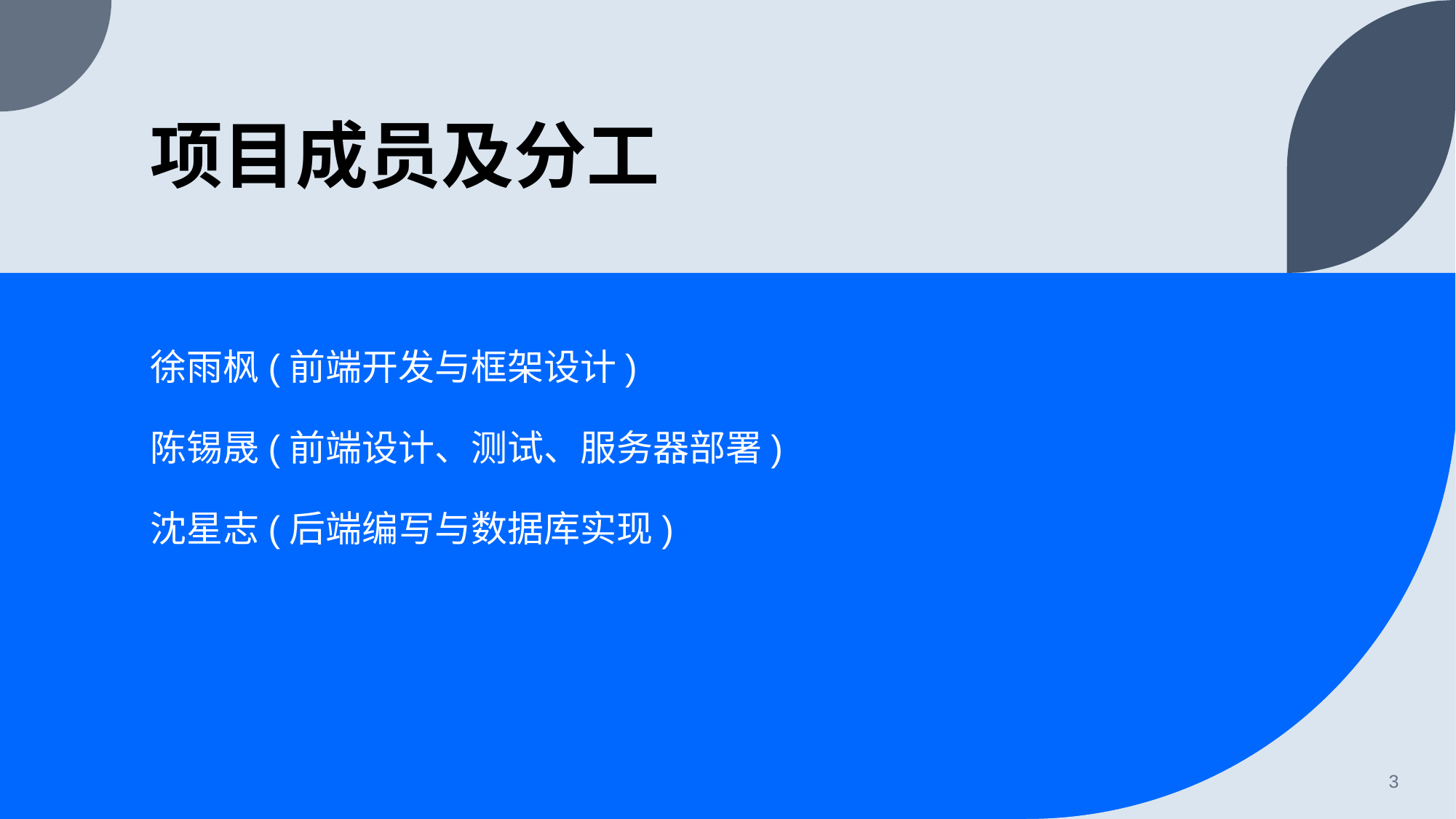

# 项目成员及分工
徐雨枫(前端开发与框架设计)
陈锡晟(前端设计、测试、服务器部署)
沈星志(后端编写与数据库实现)
3